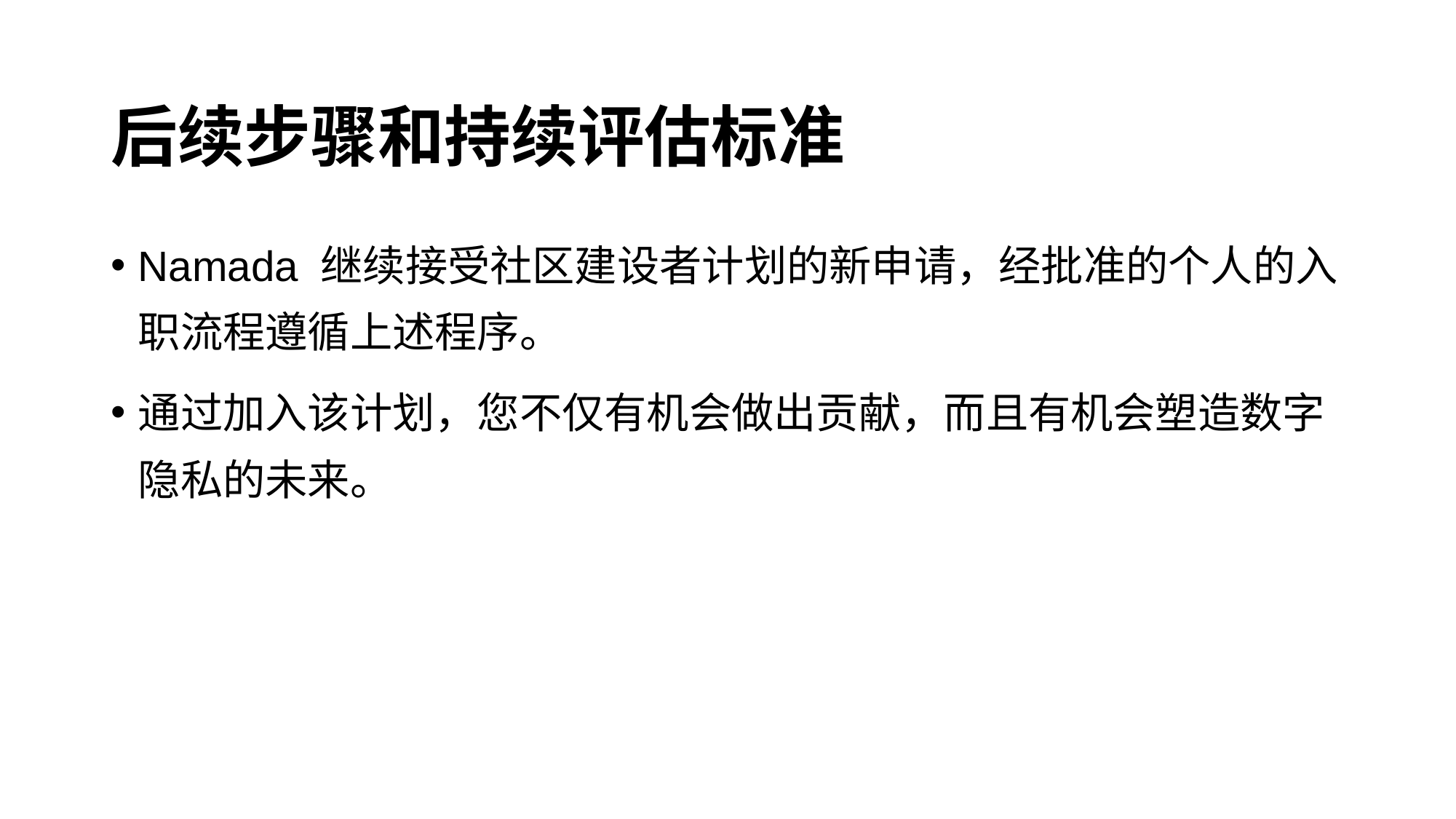

# 后续步骤和持续评估标准
Namada 继续接受社区建设者计划的新申请，经批准的个人的入职流程遵循上述程序。
通过加入该计划，您不仅有机会做出贡献，而且有机会塑造数字隐私的未来。